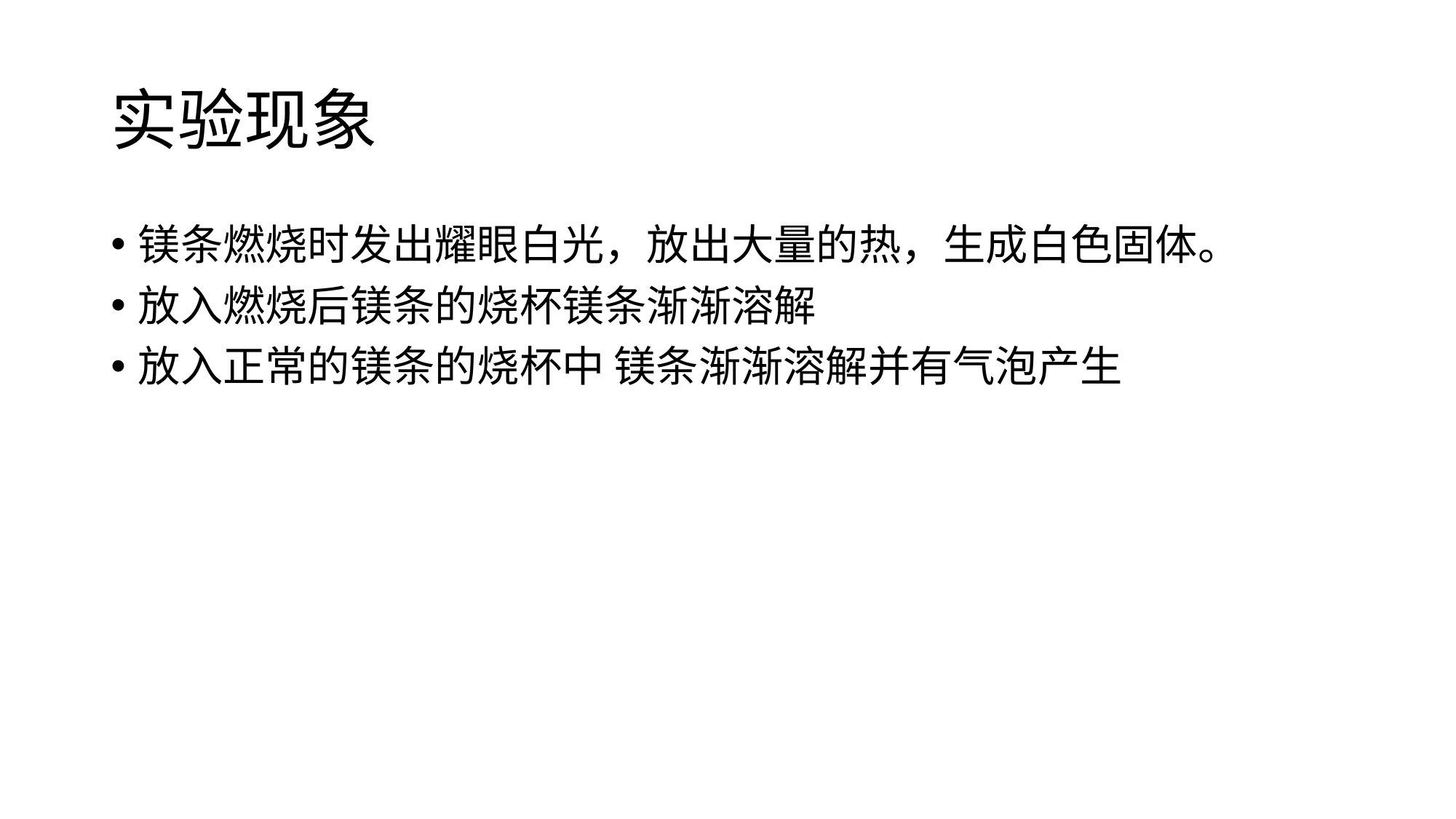

# 实验现象
镁条燃烧时发出耀眼白光，放出大量的热，生成白色固体。
放入燃烧后镁条的烧杯镁条渐渐溶解
放入正常的镁条的烧杯中 镁条渐渐溶解并有气泡产生